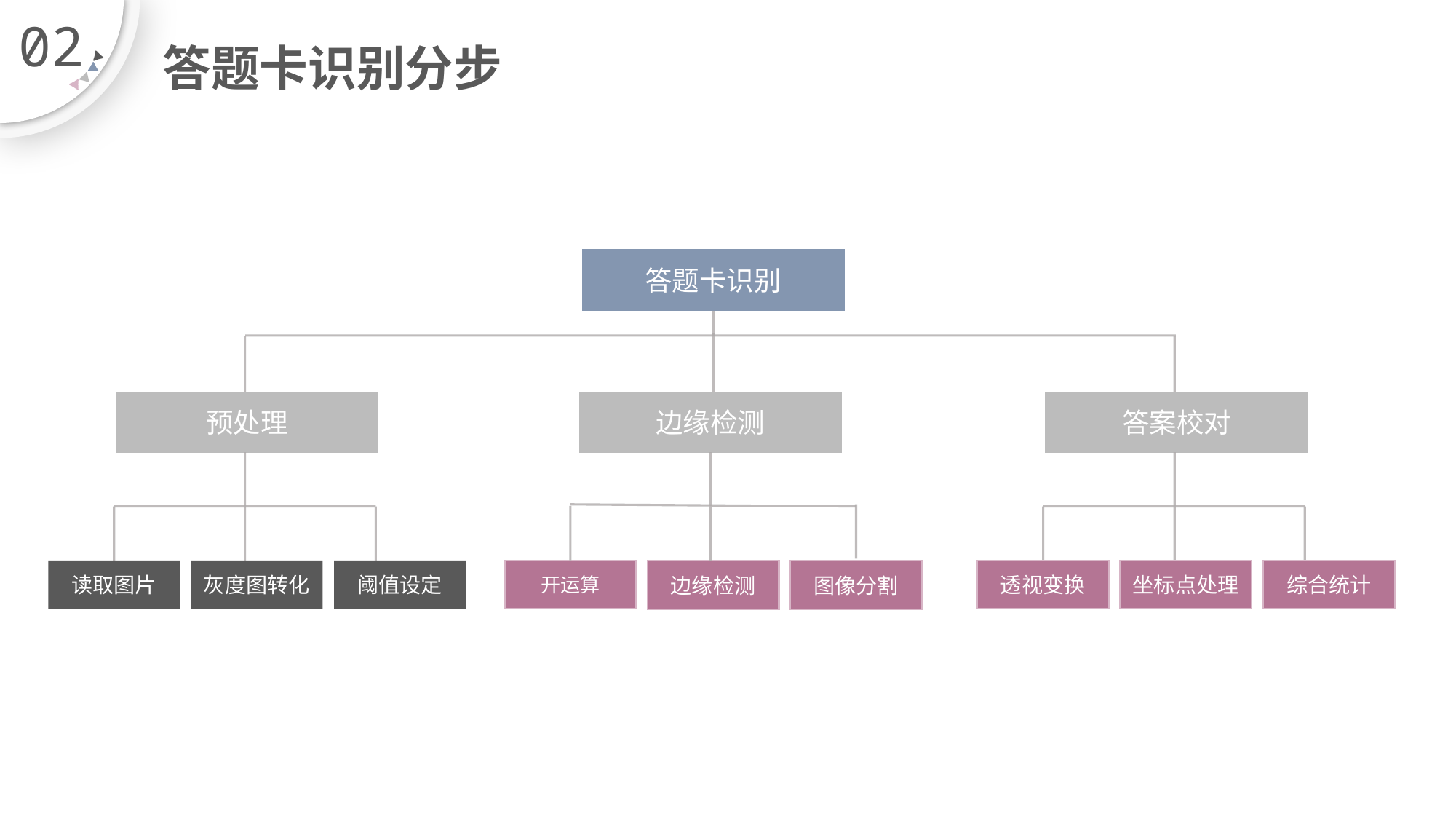

02
答题卡识别分步
答题卡识别
预处理
边缘检测
答案校对
读取图片
灰度图转化
阈值设定
开运算
透视变换
坐标点处理
综合统计
边缘检测
图像分割